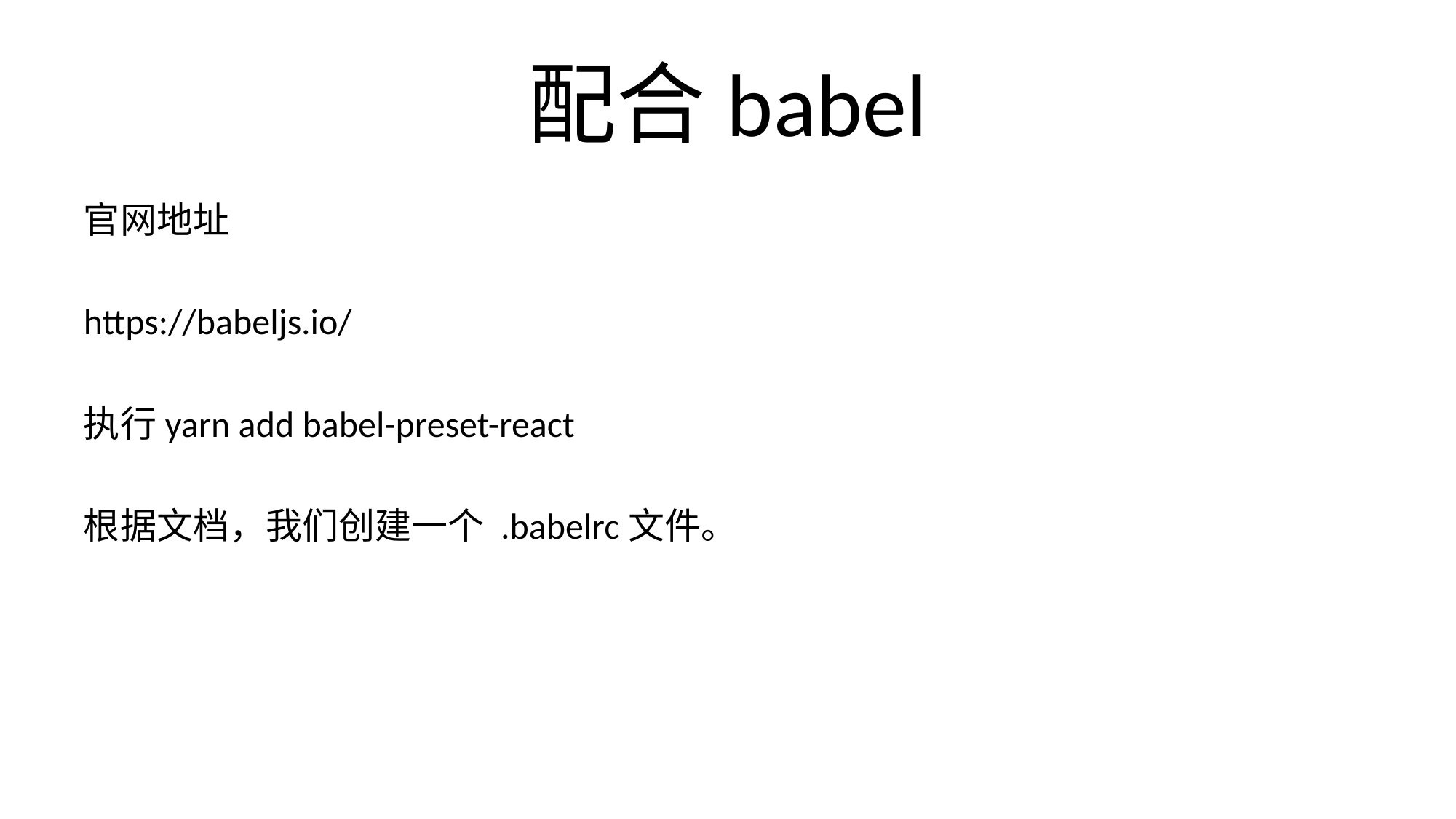

# 配合babel
官网地址

https://babeljs.io/

执行yarn add babel-preset-react

根据文档，我们创建一个 .babelrc文件。